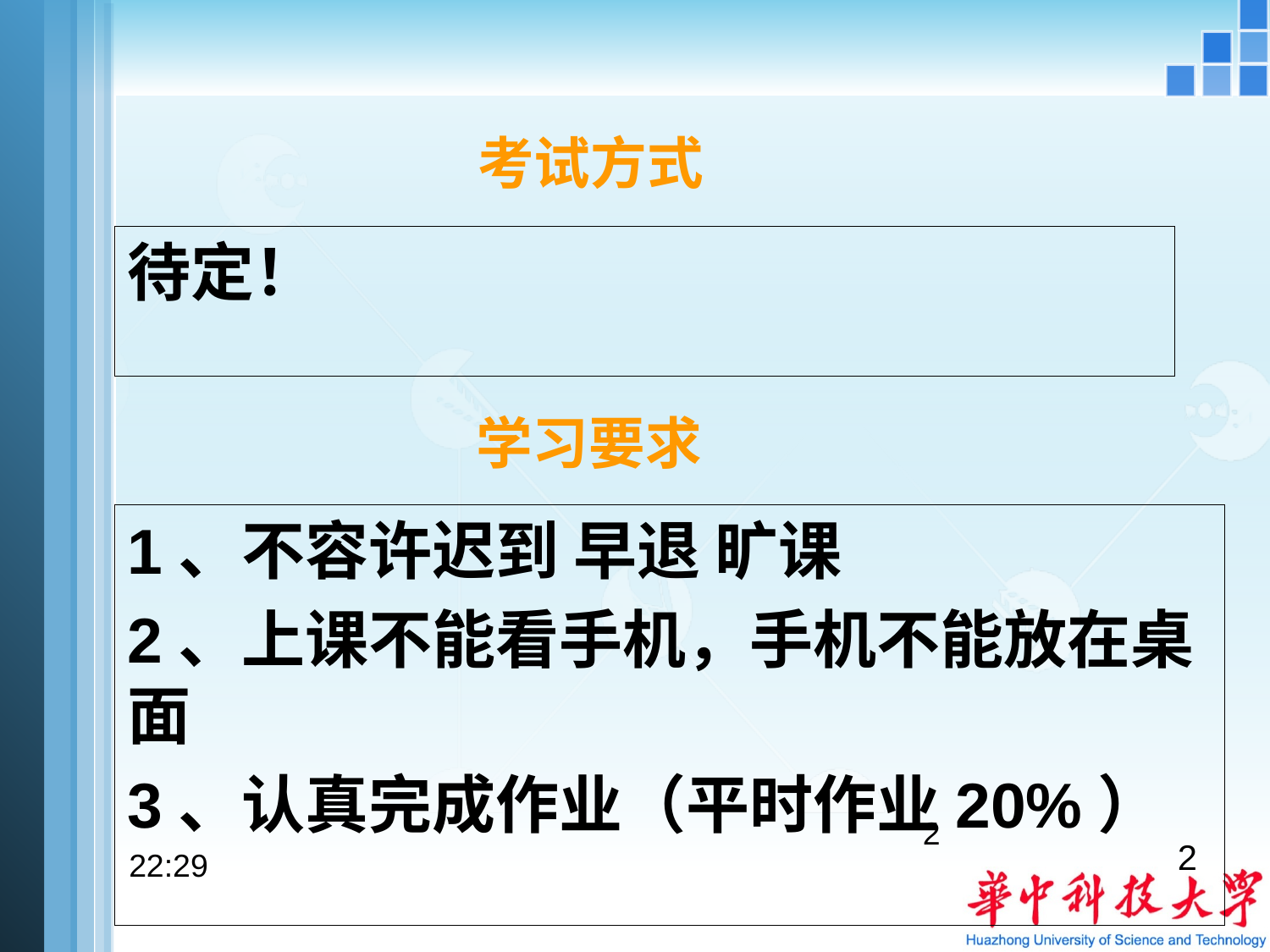

考试方式
待定！
学习要求
1、不容许迟到 早退 旷课
2、上课不能看手机，手机不能放在桌面
3、认真完成作业（平时作业20%）
2
2
22:29